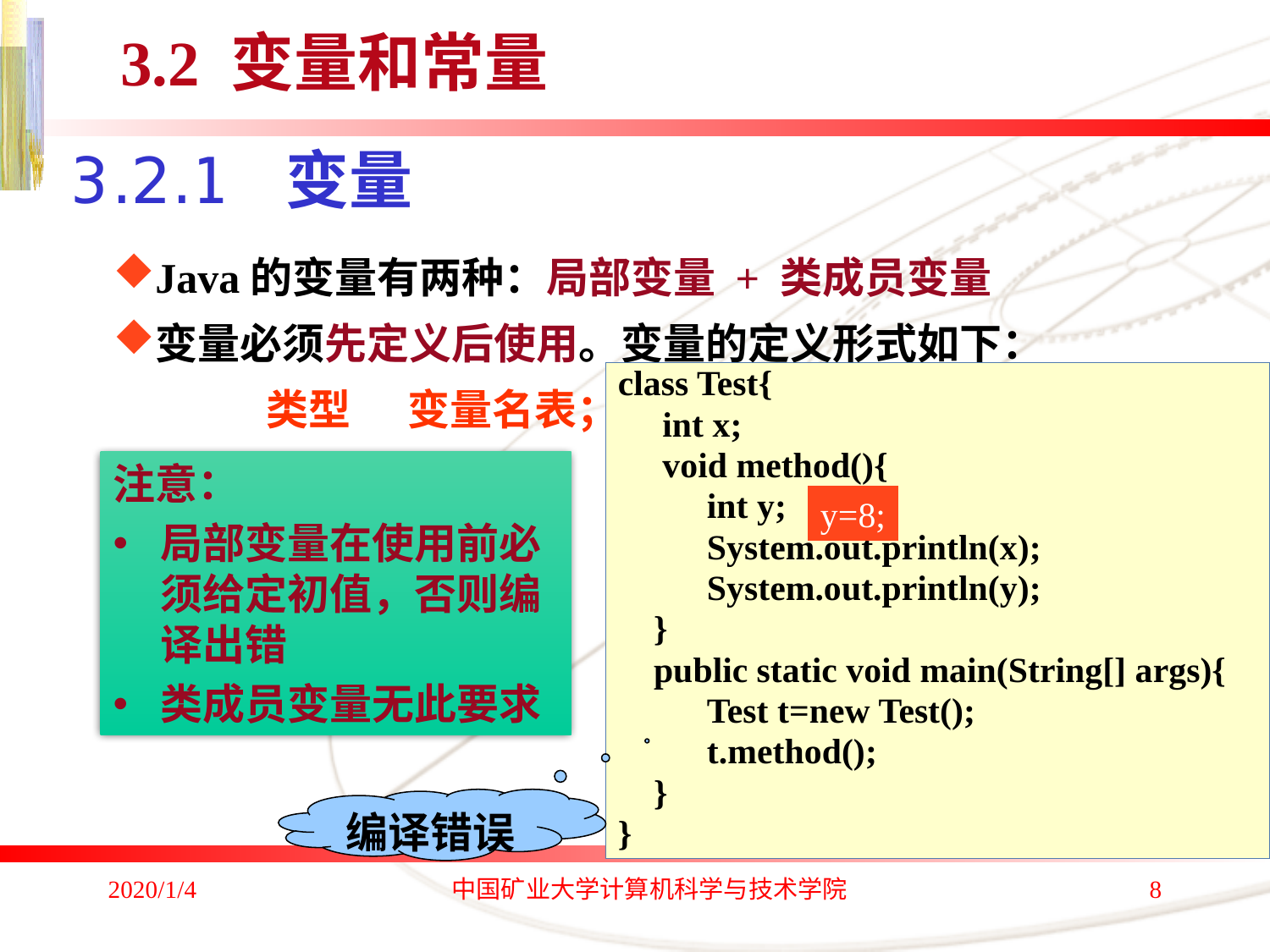

3.2 变量和常量
3.2.1  变量

Java的变量有两种：局部变量 + 类成员变量
变量必须先定义后使用。变量的定义形式如下：
               类型      变量名表；
class Test{
     int x;
     void method(){
          int y;
          System.out.println(x);
          System.out.println(y);
    }
    public static void main(String[] args){
          Test t=new Test();
          t.method();
    }
}
注意：
局部变量在使用前必须给定初值，否则编译出错
类成员变量无此要求
y=8;
编译错误
2020/1/4
中国矿业大学计算机科学与技术学院
8